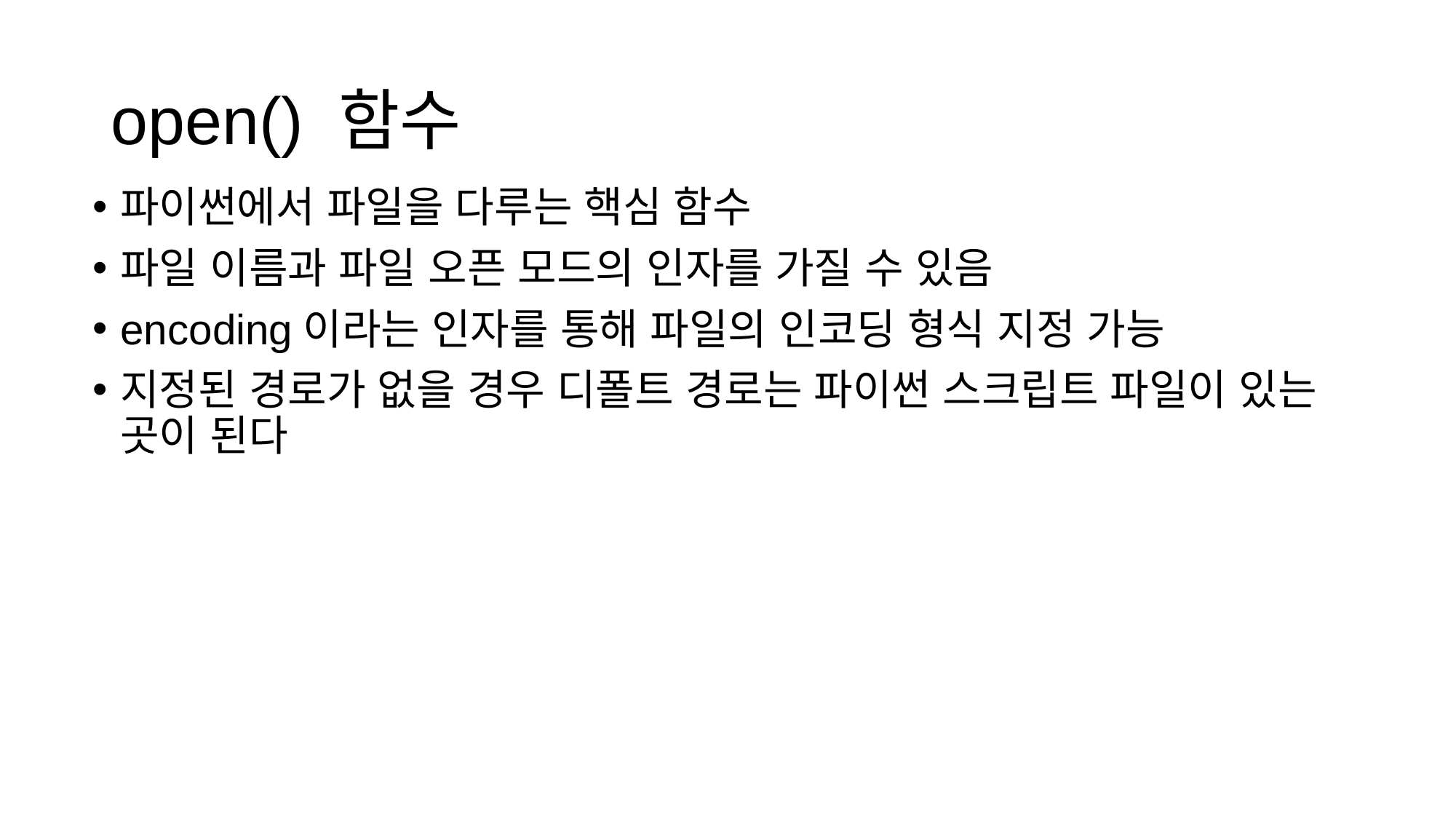

# open() 함수
파이썬에서 파일을 다루는 핵심 함수
파일 이름과 파일 오픈 모드의 인자를 가질 수 있음
encoding이라는 인자를 통해 파일의 인코딩 형식 지정 가능
지정된 경로가 없을 경우 디폴트 경로는 파이썬 스크립트 파일이 있는 곳이 된다